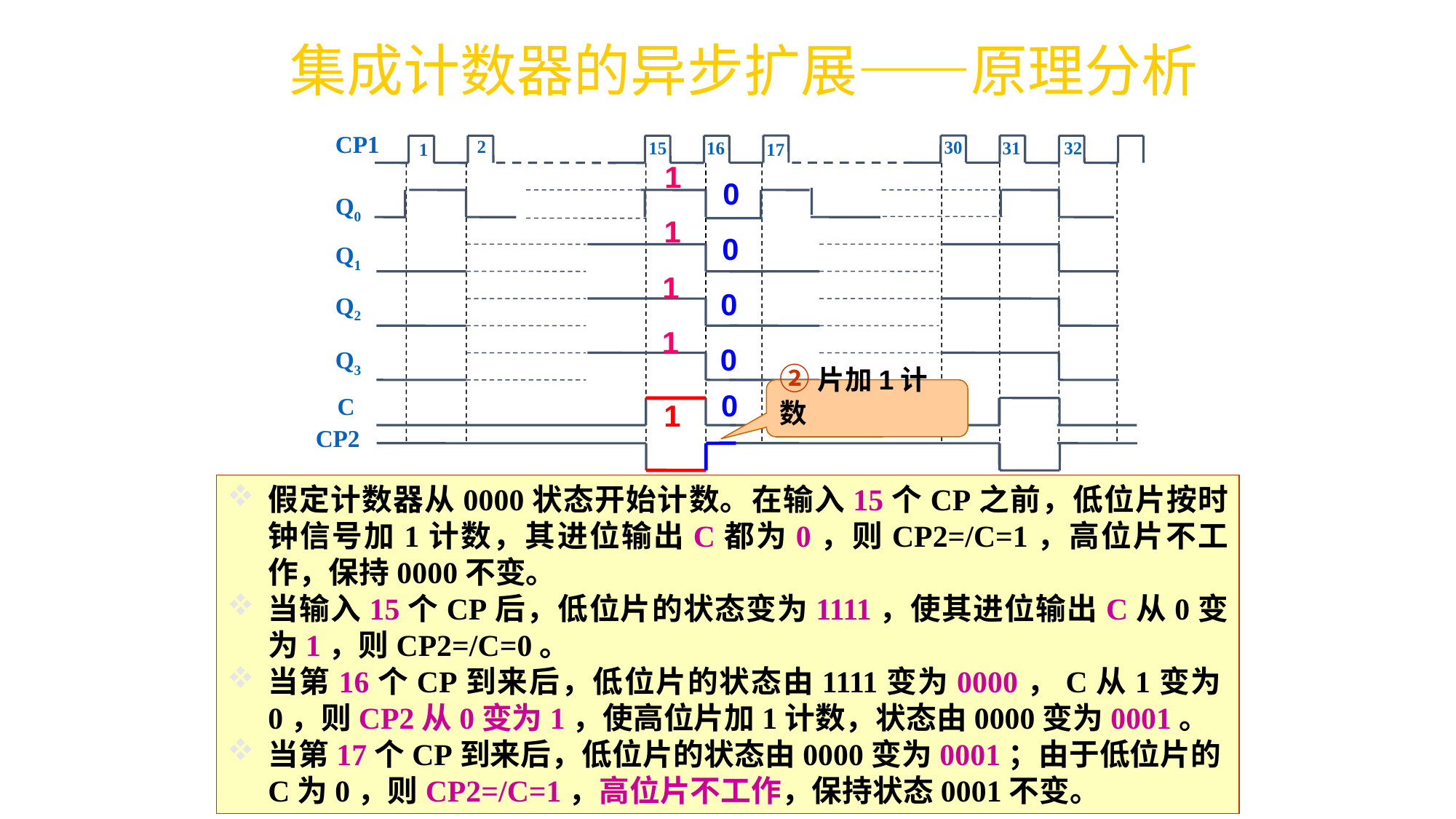

# 集成计数器的异步扩展——原理分析
CP1
Q0
Q1
Q2
Q3
2
15
16
1

30
31
32
17

C

CP2

1
1
1
1
0
0
0
0
②片加1计数
0
1
假定计数器从0000状态开始计数。在输入15个CP之前，低位片按时钟信号加1计数，其进位输出C都为0，则CP2=/C=1，高位片不工作，保持0000不变。
当输入15个CP后，低位片的状态变为1111，使其进位输出C从0变为1，则CP2=/C=0。
当第16个CP到来后，低位片的状态由1111变为0000，C从1变为0，则CP2从0变为1，使高位片加1计数，状态由0000变为0001。
当第17个CP到来后，低位片的状态由0000变为0001；由于低位片的C为0，则CP2=/C=1，高位片不工作，保持状态0001不变。